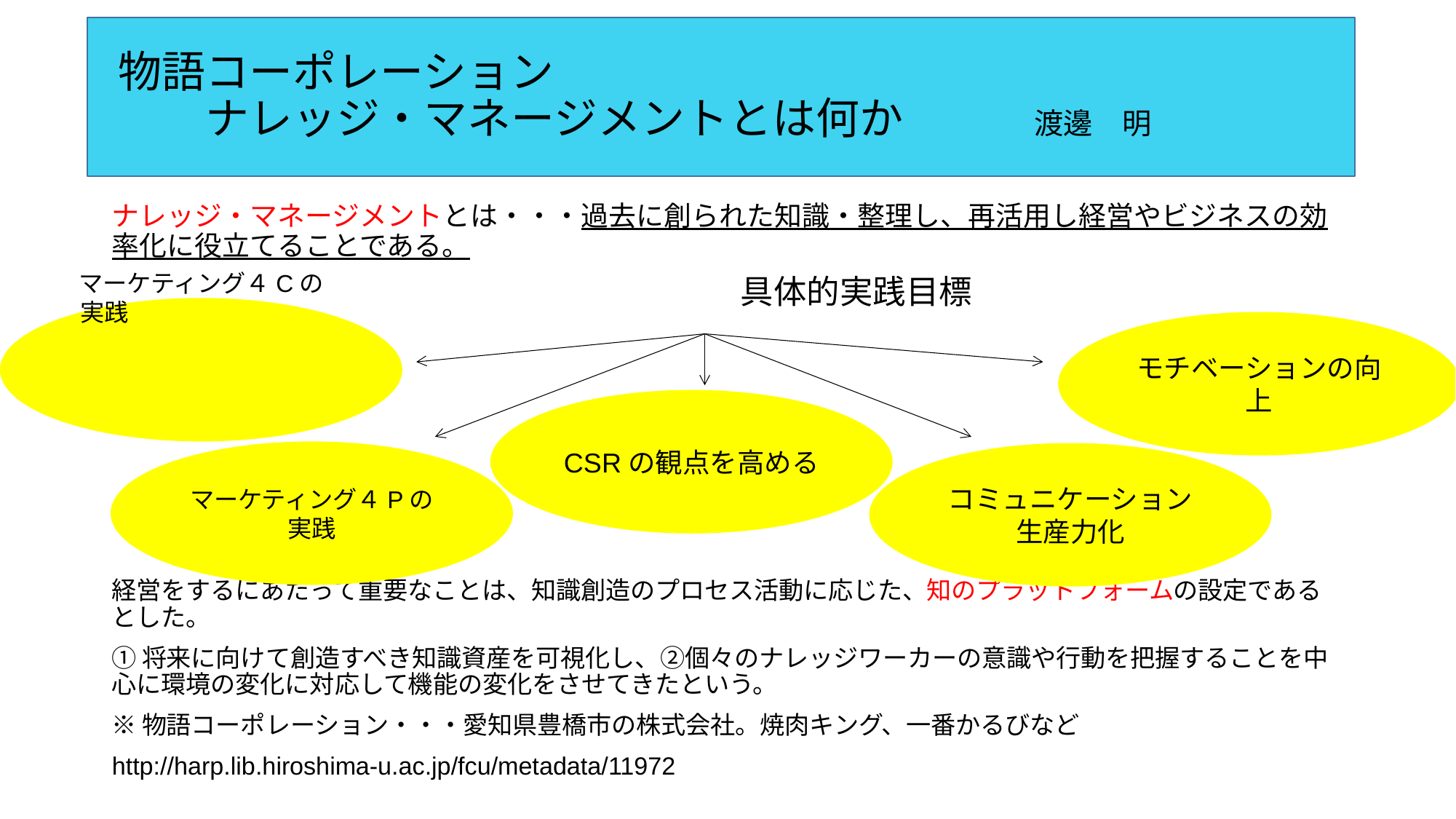

# 物語コーポレーション 　　ナレッジ・マネージメントとは何か　　　渡邊　明
ナレッジ・マネージメントとは・・・過去に創られた知識・整理し、再活用し経営やビジネスの効率化に役立てることである。
　　　　　　　　　　　　　　　　　　　具体的実践目標

経営をするにあたって重要なことは、知識創造のプロセス活動に応じた、知のプラットフォームの設定であるとした。
①将来に向けて創造すべき知識資産を可視化し、②個々のナレッジワーカーの意識や行動を把握することを中心に環境の変化に対応して機能の変化をさせてきたという。
※物語コーポレーション・・・愛知県豊橋市の株式会社。焼肉キング、一番かるびなど
http://harp.lib.hiroshima-u.ac.jp/fcu/metadata/11972
マーケティング４Cの実践
モチベーションの向上
CSRの観点を高める
マーケティング４Pの実践
コミュニケーション生産力化